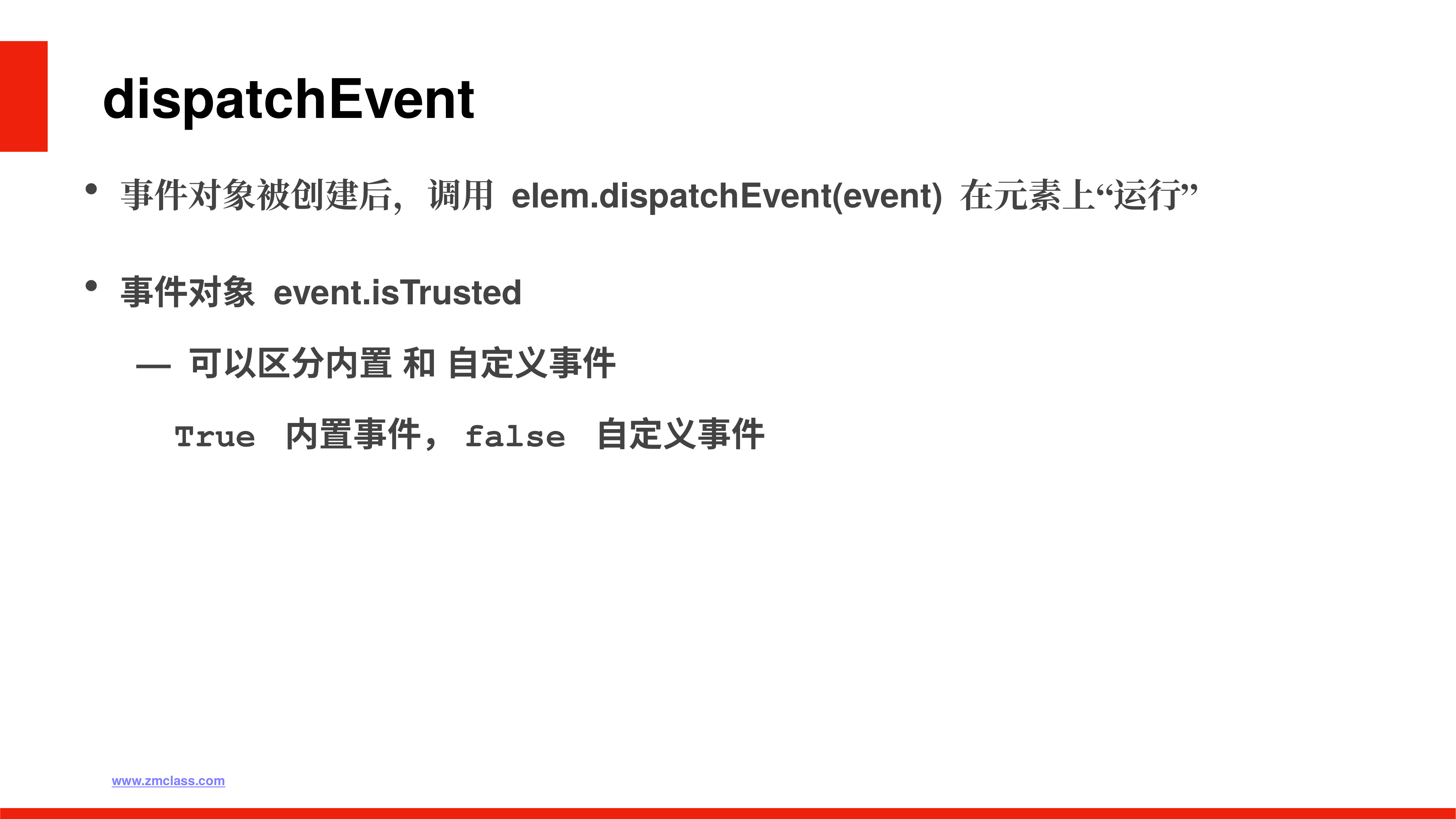

dispatchEvent
事件对象被创建后，调用 elem.dispatchEvent(event) 在元素上“运行”
事件对象 event.isTrusted
— 可以区分内置 和 自定义事件
True 内置事件，false 自定义事件
追梦课堂   临汾首家专业的web前端培训机构                                                          www.zmclass.com
24